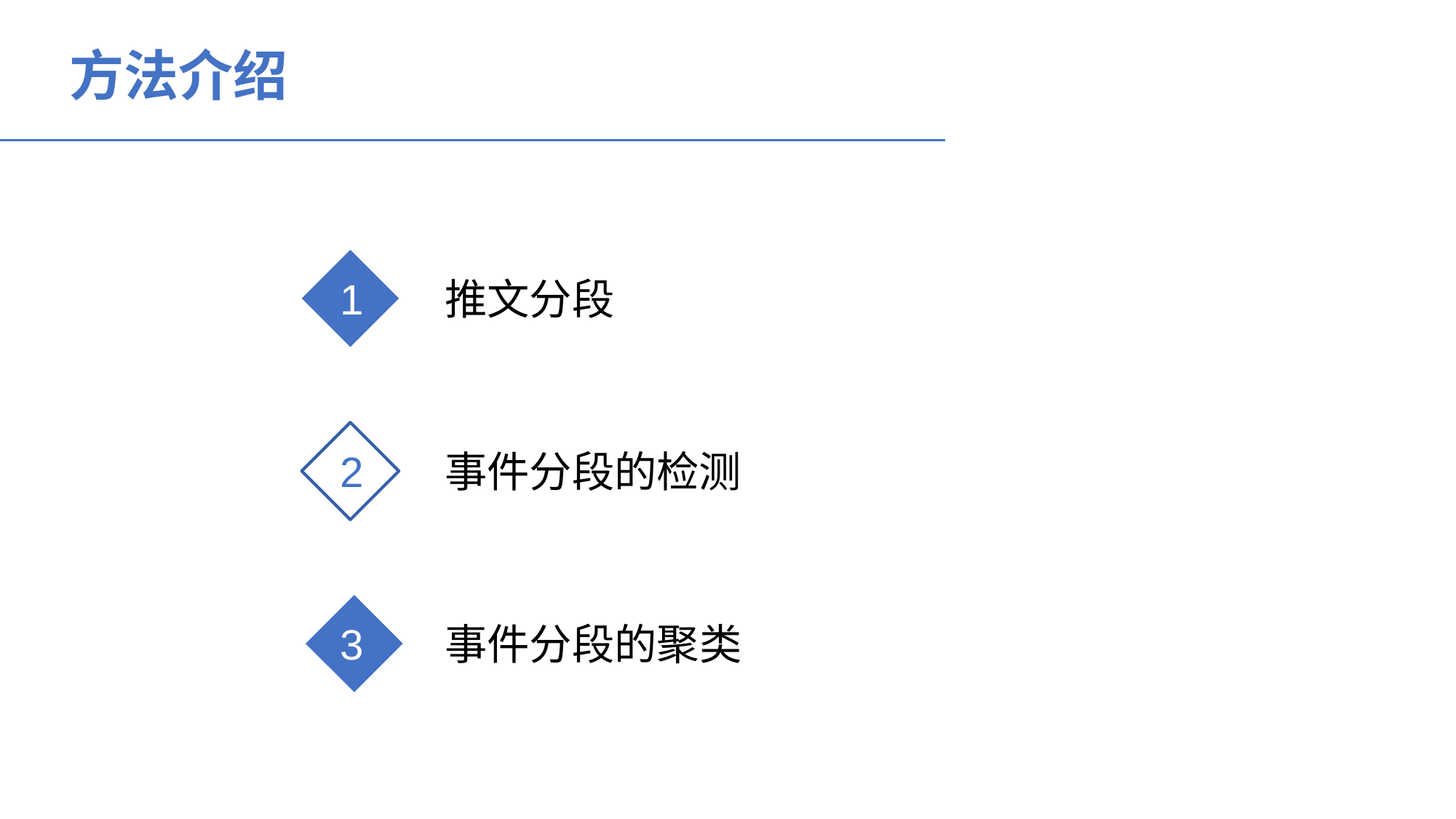

方法介绍

1
推文分段

2
事件分段的检测

3
事件分段的聚类